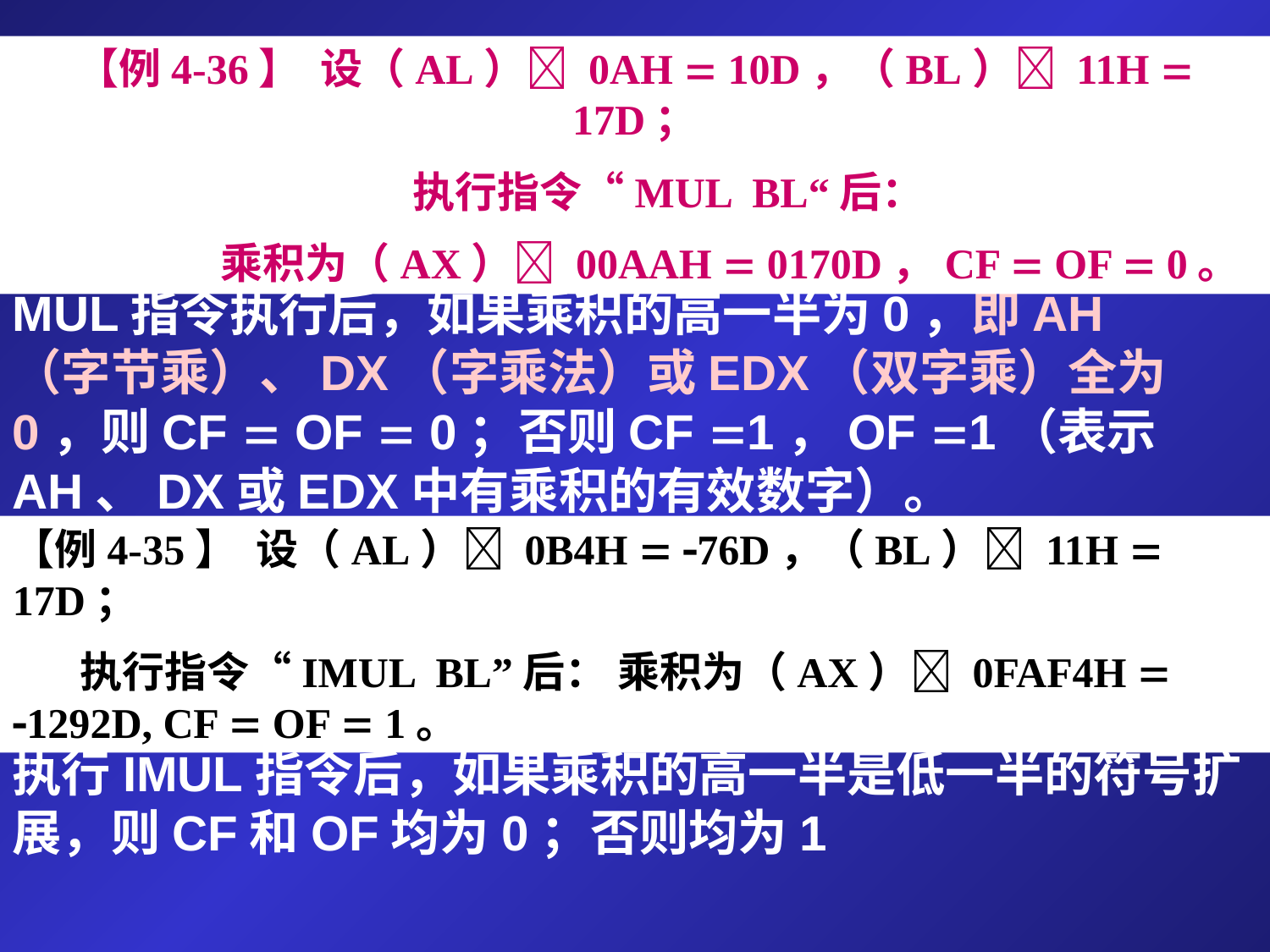

【例4-36】  设（AL）= 0AH = 10D，（BL）= 11H = 17D；
      执行指令“MUL  BL“后：
                   乘积为（AX）= 00AAH = 0170D，CF = OF = 0。
MUL指令执行后，如果乘积的高一半为0，即AH（字节乘）、DX（字乘法）或EDX（双字乘）全为0，则CF = OF = 0；否则CF =1，OF =1（表示AH、DX或EDX中有乘积的有效数字）。
【例4-35】  设（AL）= 0B4H = −76D，（BL）= 11H = 17D；
      执行指令“IMUL  BL”后： 乘积为（AX）= 0FAF4H = −1292D, CF = OF = 1。
执行IMUL指令后，如果乘积的高一半是低一半的符号扩展，则CF和OF均为0；否则均为1
48